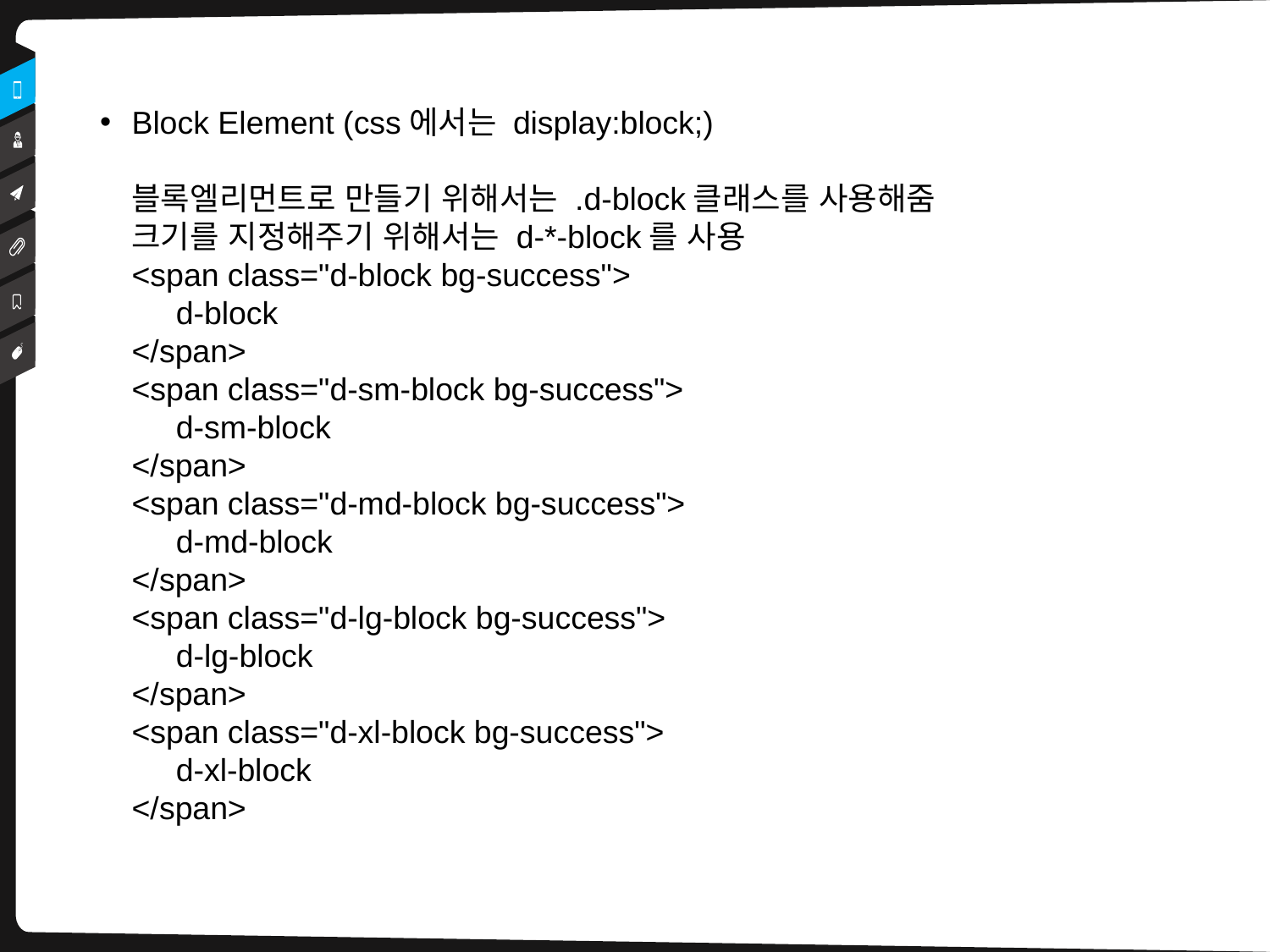

Block Element (css에서는 display:block;)
블록엘리먼트로 만들기 위해서는 .d-block클래스를 사용해줌
크기를 지정해주기 위해서는 d-*-block를 사용
<span class="d-block bg-success">
     d-block
</span>
<span class="d-sm-block bg-success">
     d-sm-block
</span>
<span class="d-md-block bg-success">
     d-md-block
</span>
<span class="d-lg-block bg-success">
     d-lg-block
</span>
<span class="d-xl-block bg-success">
     d-xl-block
</span>